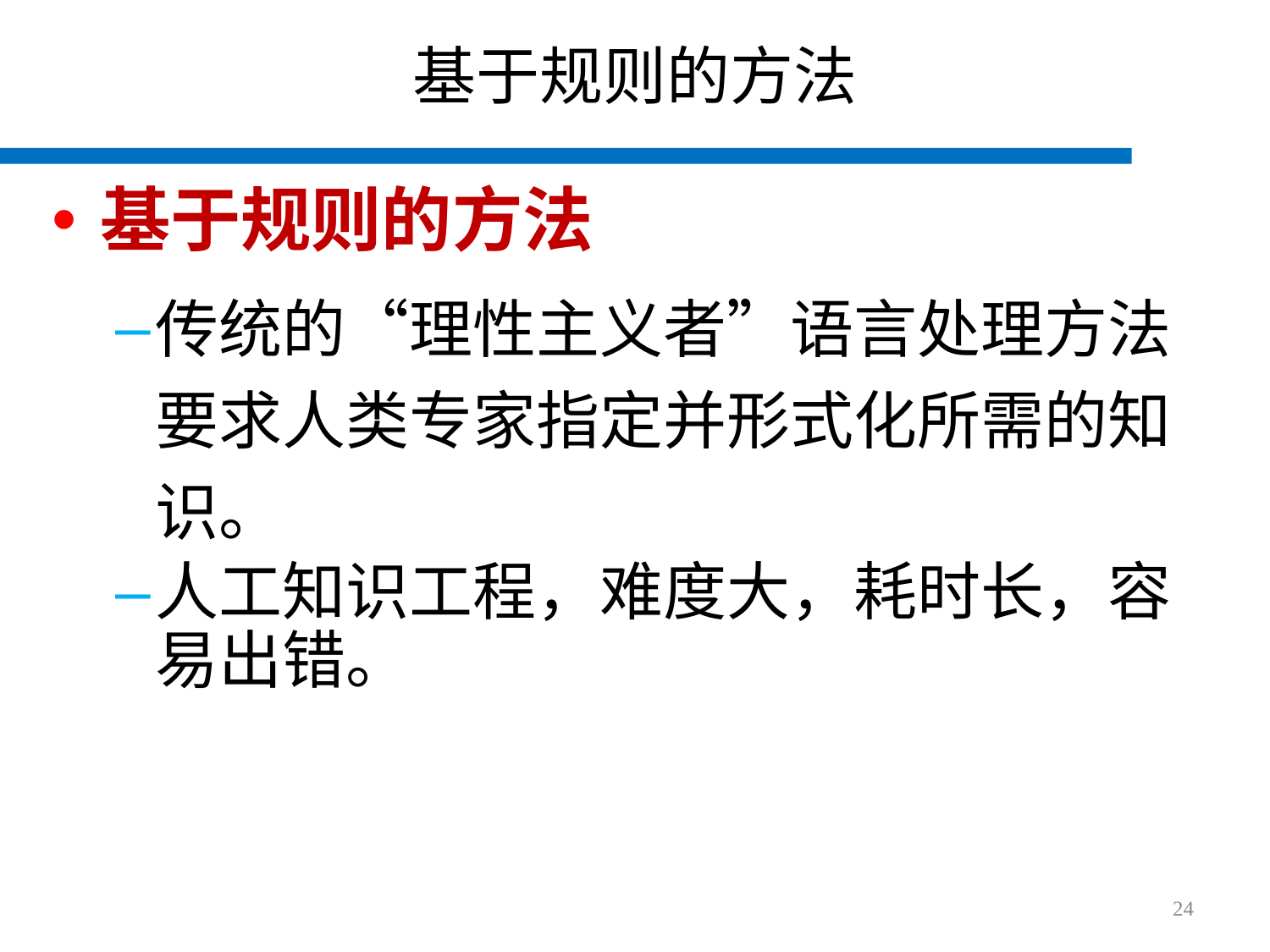

# 基于规则的方法
基于规则的方法
传统的“理性主义者”语言处理方法要求人类专家指定并形式化所需的知识。
人工知识工程，难度大，耗时长，容易出错。
24